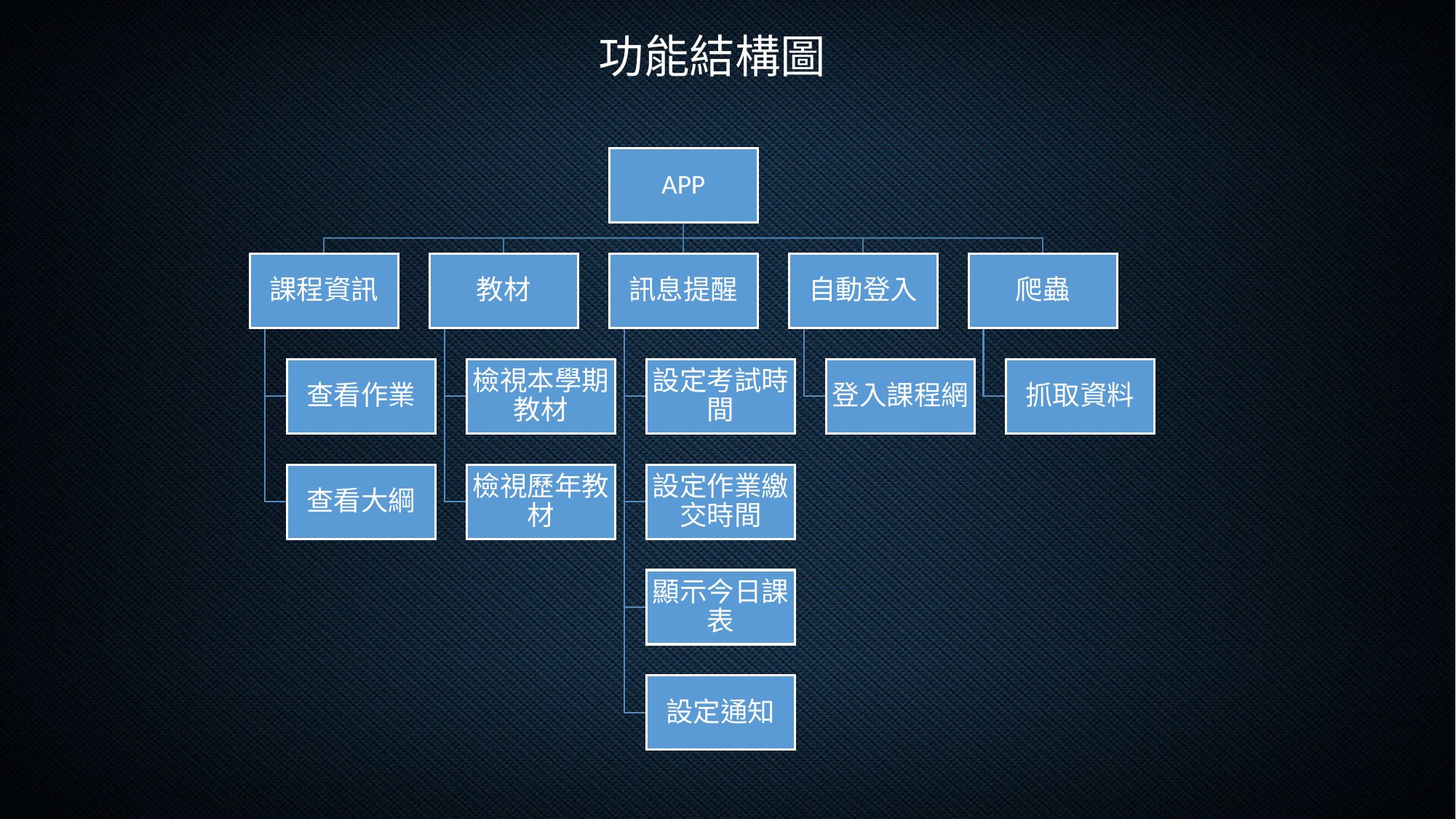

功能結構圖
APP
課程資訊
查看作業
查看大綱
教材
檢視本學期教材
檢視歷年教材
訊息提醒
設定考試時間
設定作業繳交時間
顯示今日課表
設定通知
自動登入
登入課程網
爬蟲
抓取資料